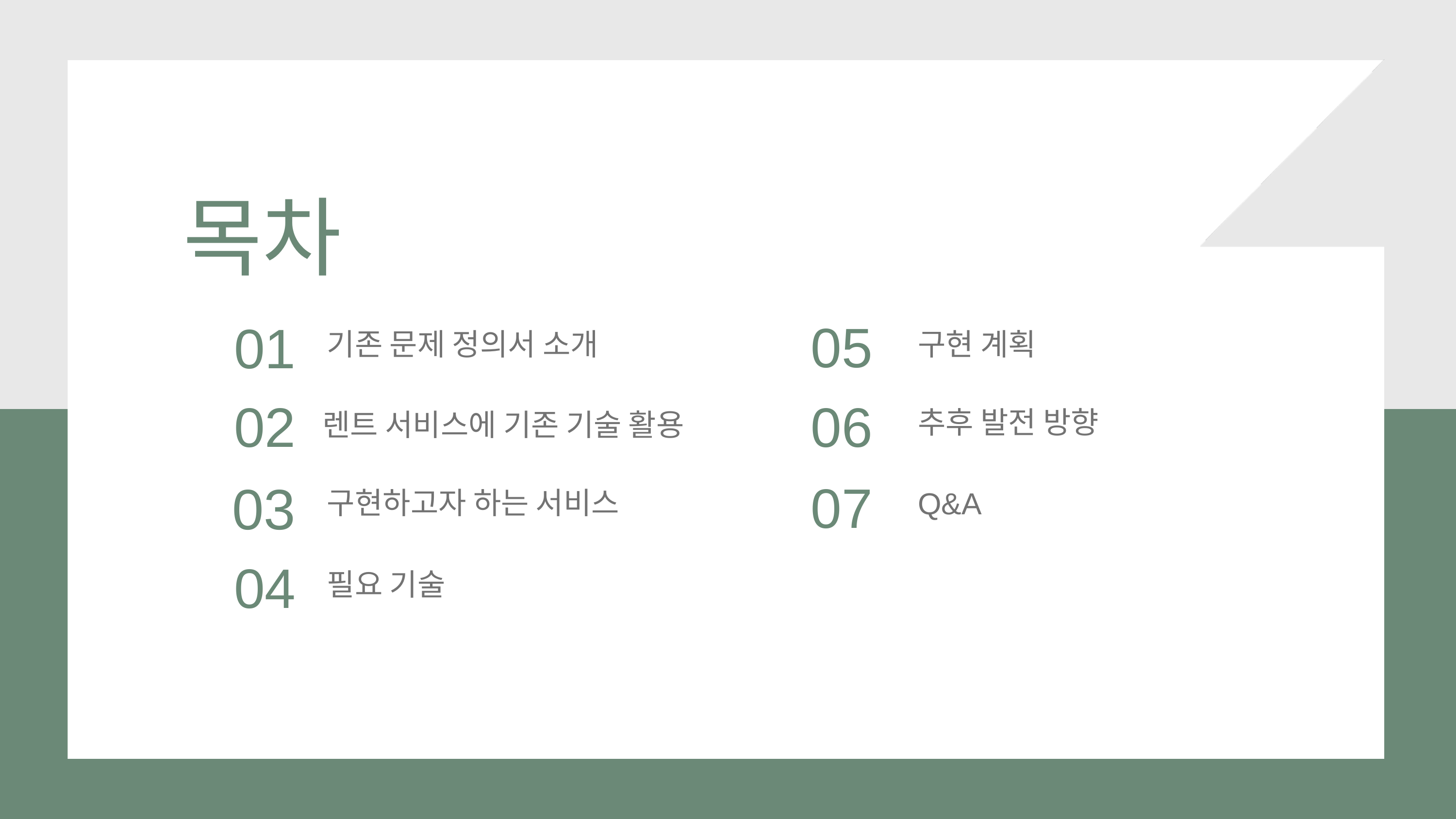

목차
05
01
기존 문제 정의서 소개
구현 계획
02
06
추후 발전 방향
렌트 서비스에 기존 기술 활용

03
07
구현하고자 하는 서비스
Q&A
04
필요 기술